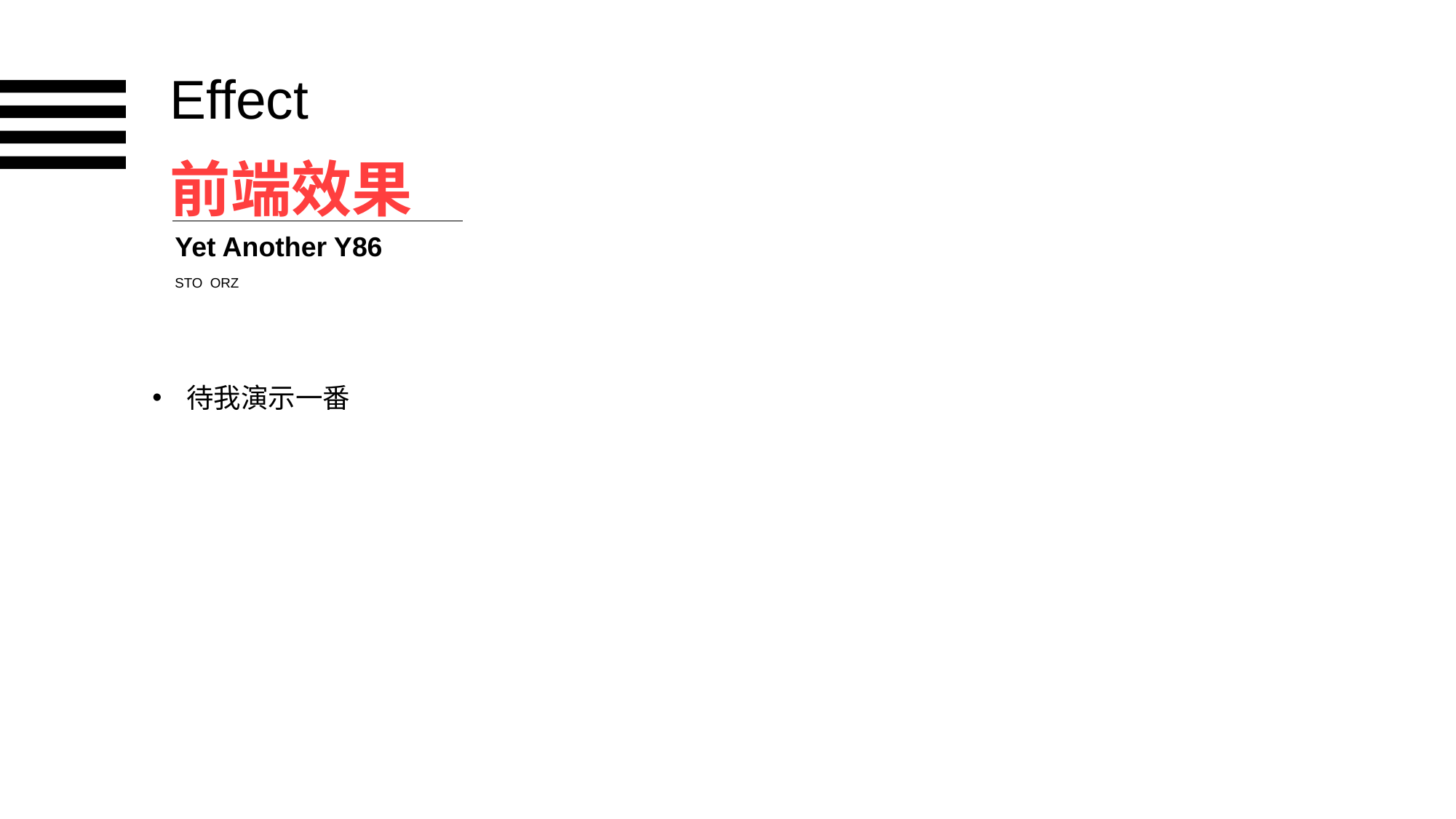

前端效果
Effect
STO  ORZ
Yet Another Y86

待我演示一番